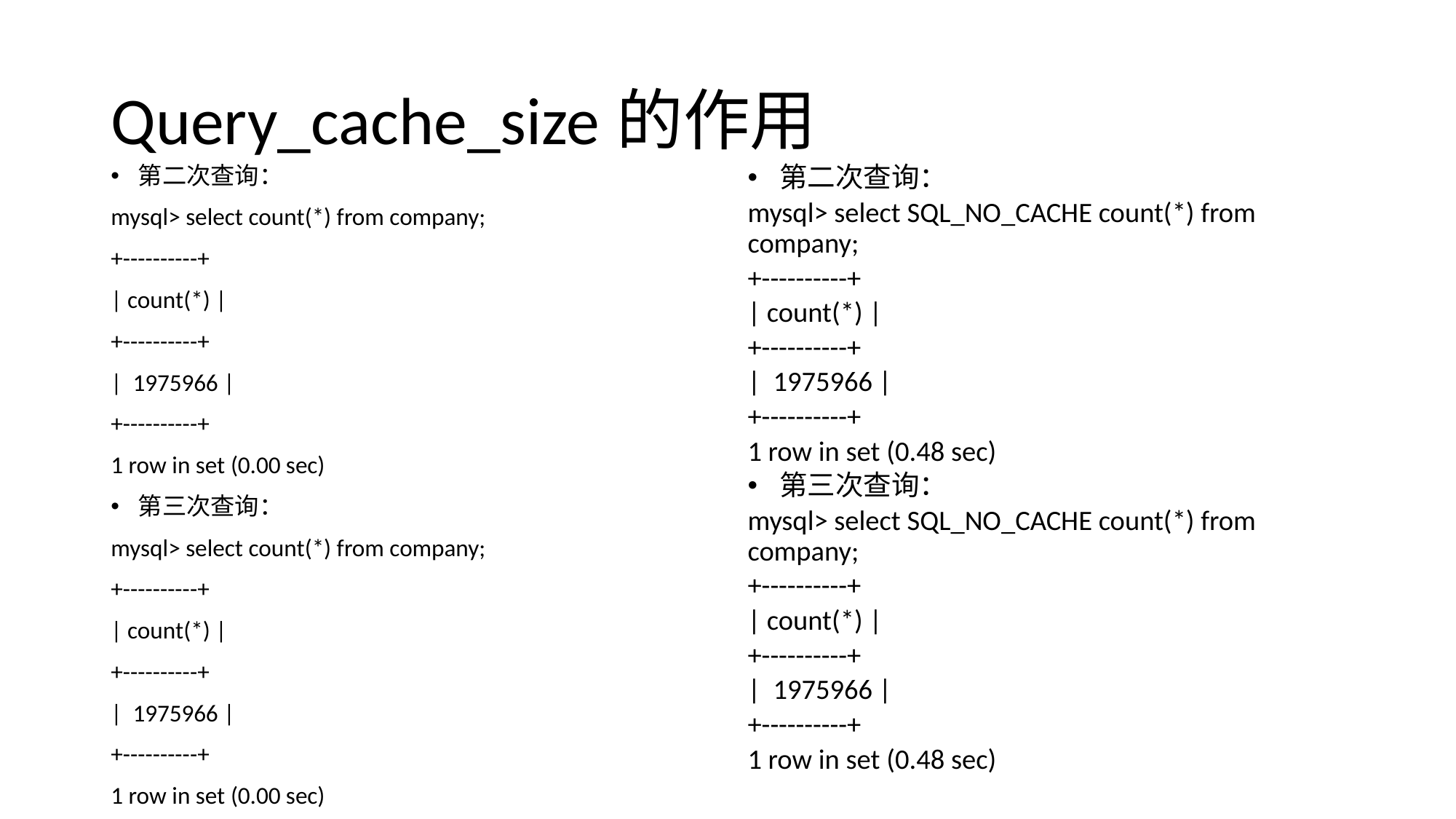

# Query_cache_size的作用
第二次查询：
mysql> select count(*) from company;
+----------+
| count(*) |
+----------+
|  1975966 |
+----------+
1 row in set (0.00 sec)
第三次查询：
mysql> select count(*) from company;
+----------+
| count(*) |
+----------+
|  1975966 |
+----------+
1 row in set (0.00 sec)
第二次查询：
mysql> select SQL_NO_CACHE count(*) from company;
+----------+
| count(*) |
+----------+
|  1975966 |
+----------+
1 row in set (0.48 sec)
第三次查询：
mysql> select SQL_NO_CACHE count(*) from company;
+----------+
| count(*) |
+----------+
|  1975966 |
+----------+
1 row in set (0.48 sec)